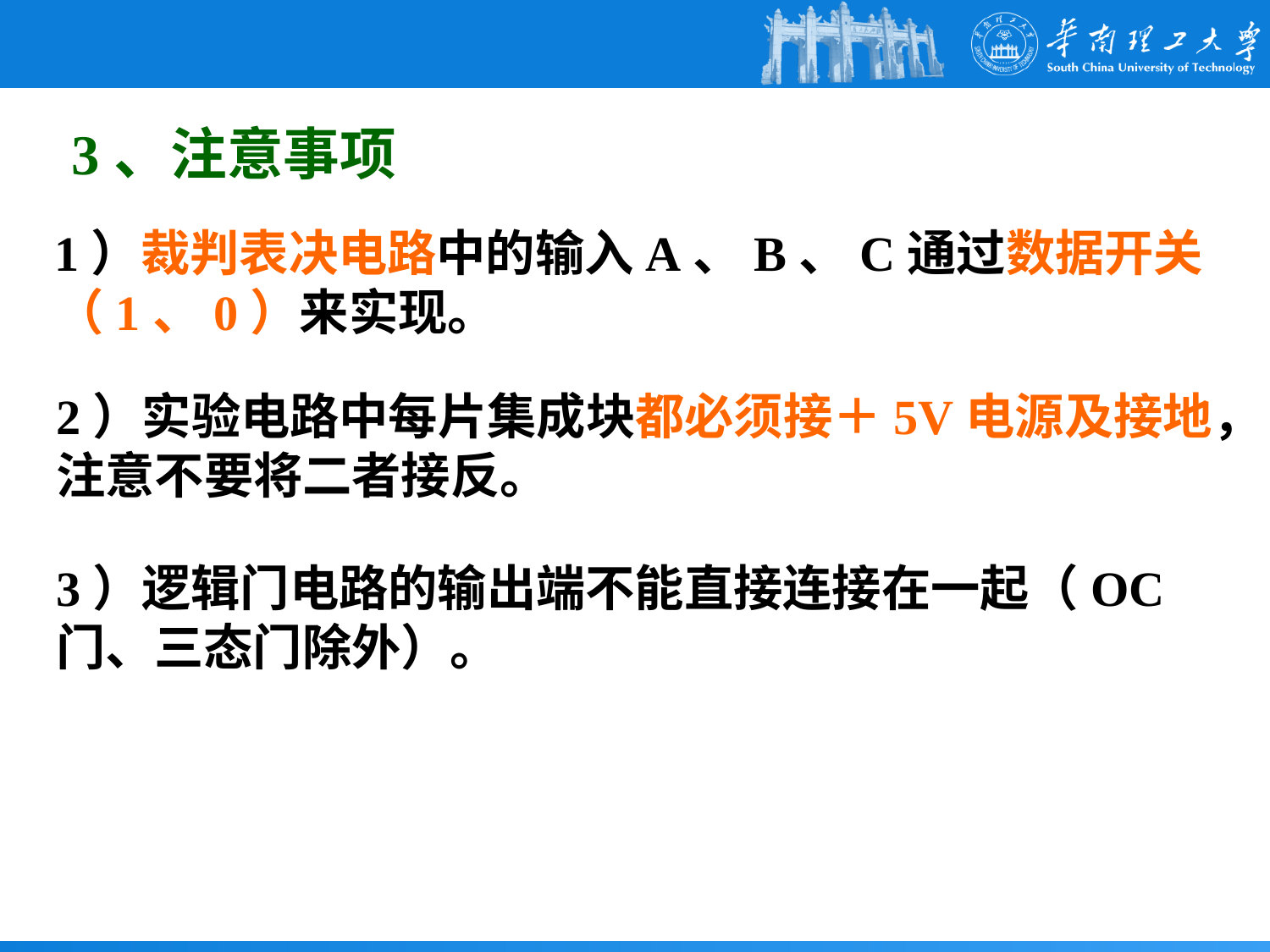

3、注意事项
1）裁判表决电路中的输入A、B、C通过数据开关（1、0）来实现。
2）实验电路中每片集成块都必须接＋5V电源及接地，注意不要将二者接反。
3）逻辑门电路的输出端不能直接连接在一起（OC门、三态门除外）。